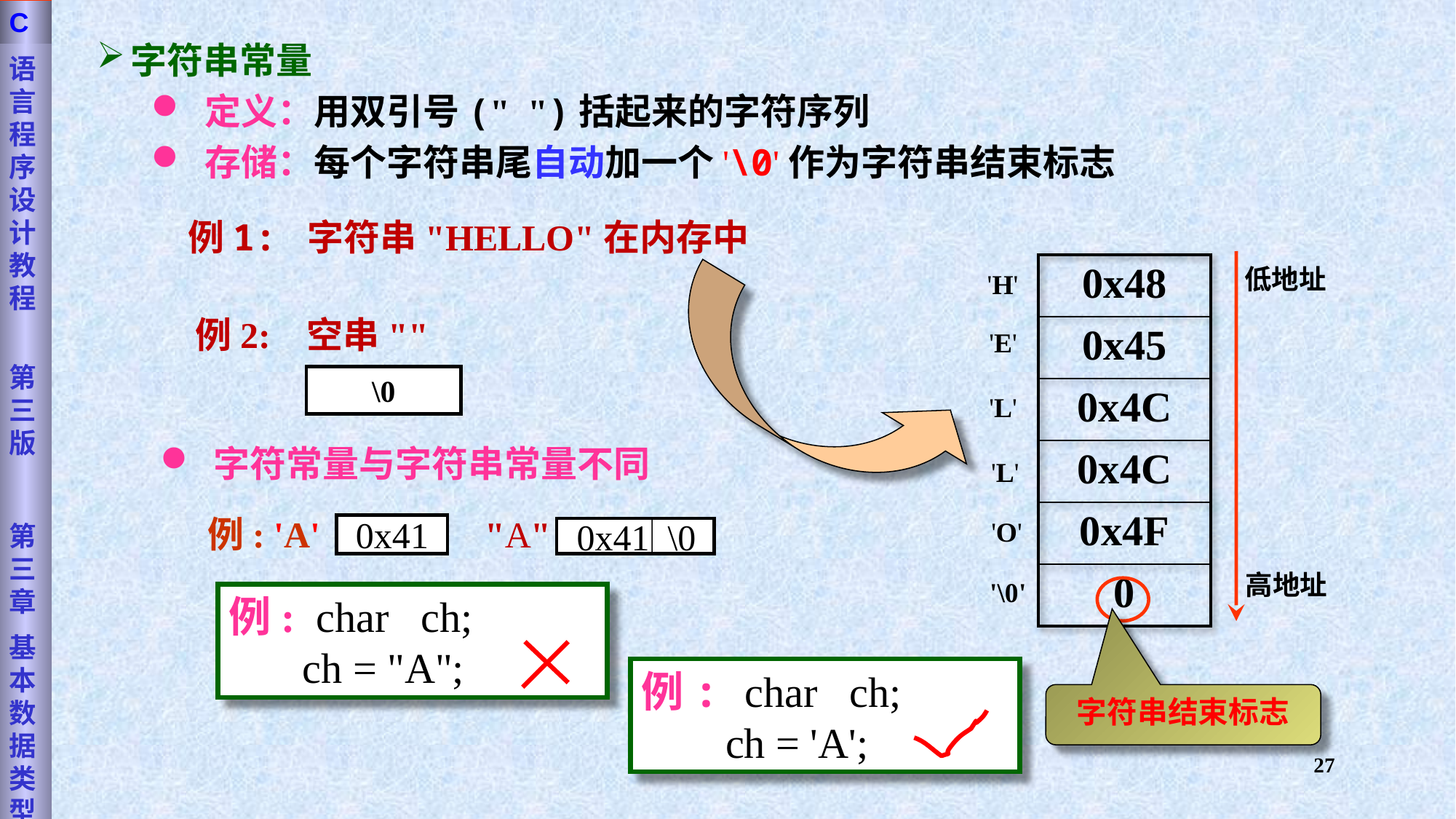

语言程序设计教程
第三版

第三章
基本数据类型
C
字符串常量
 定义：用双引号("  ")括起来的字符序列
 存储：每个字符串尾自动加一个'\0'作为字符串结束标志
例1: 字符串"HELLO"在内存中

低地址
'H'
'E'
'L'
'L'
'O'
高地址
'\0'

字符串结束标志
| 0x48 |
| --- |
| 0x45 |
| 0x4C |
| 0x4C |
| 0x4F |
| 0 |
例2:   空串""

\0
 字符常量与字符串常量不同
例: 'A'
"A"
0x41

 0x41  \0
例:  char   ch;
       ch = "A";

例: char   ch;
        ch = 'A';

27